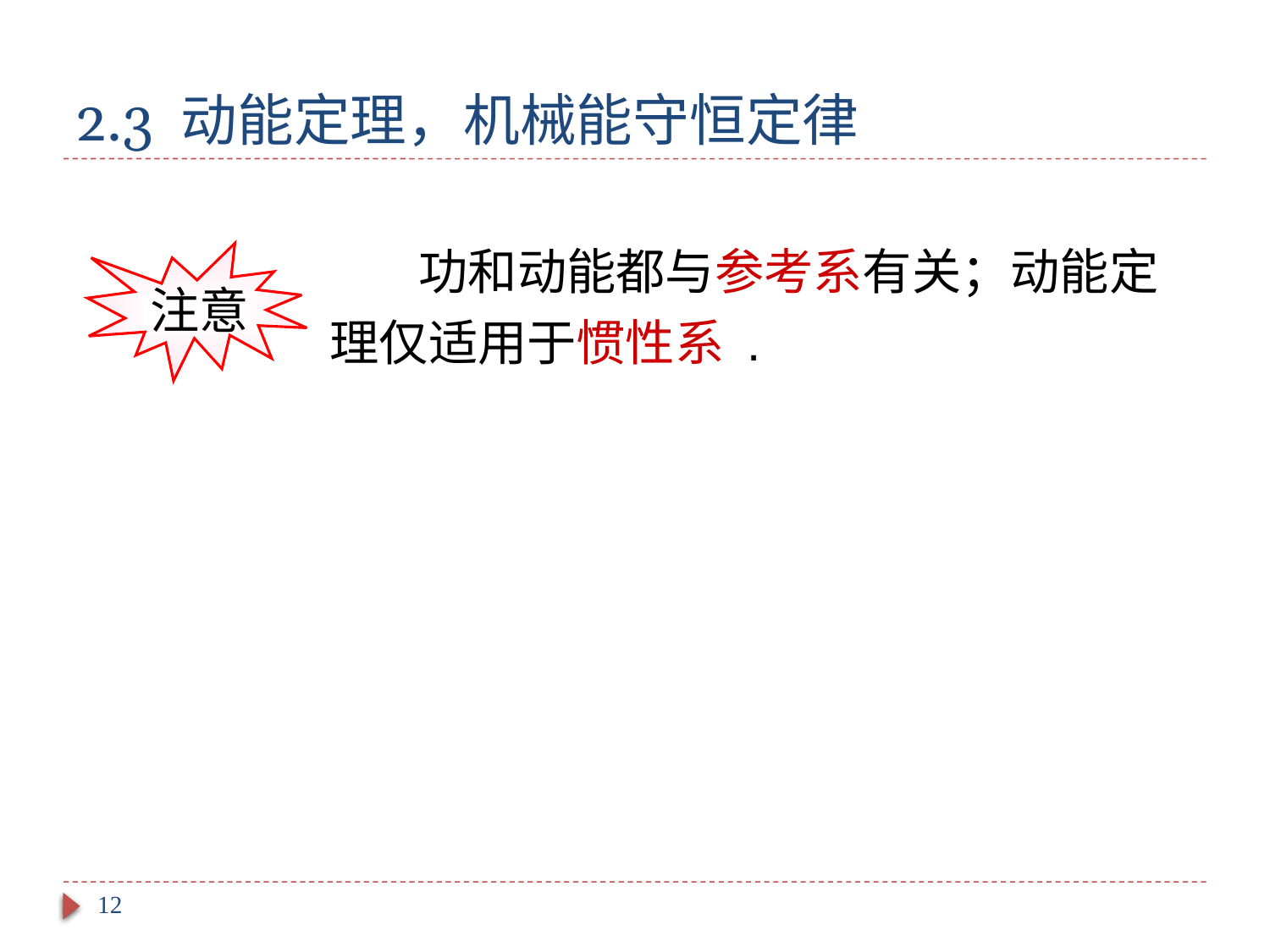

# 2.3 动能定理，机械能守恒定律
       功和动能都与参考系有关；动能定理仅适用于惯性系 .

注意
12